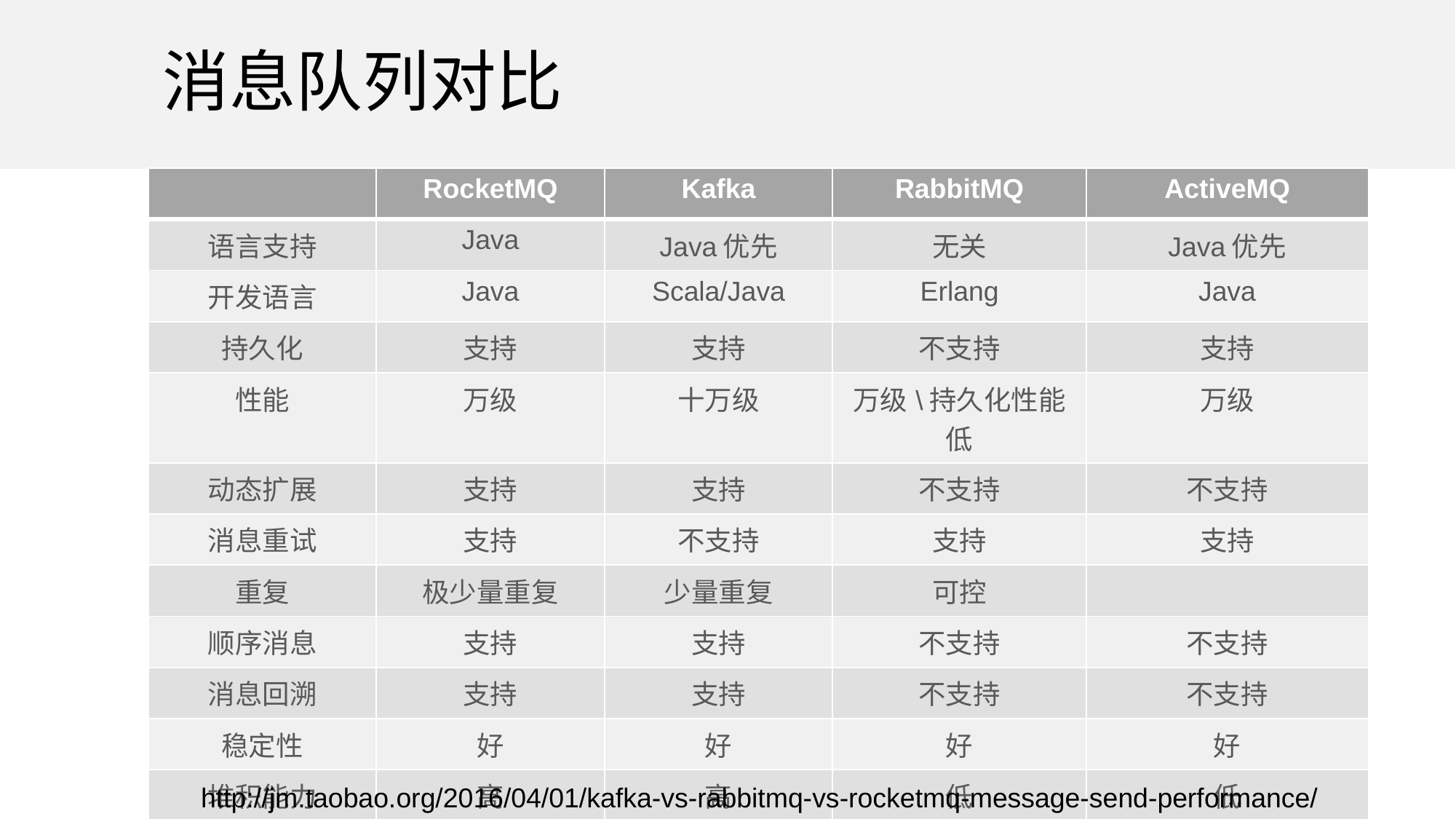

消息队列对比
|  | RocketMQ | Kafka | RabbitMQ | ActiveMQ |
| --- | --- | --- | --- | --- |
| 语言支持 | Java | Java优先 | 无关 | Java优先 |
| 开发语言 | Java | Scala/Java | Erlang | Java |
| 持久化 | 支持 | 支持 | 不支持 | 支持 |
| 性能 | 万级 | 十万级 | 万级\持久化性能低 | 万级 |
| 动态扩展 | 支持 | 支持 | 不支持 | 不支持 |
| 消息重试 | 支持 | 不支持 | 支持 | 支持 |
| 重复 | 极少量重复 | 少量重复 | 可控 |  |
| 顺序消息 | 支持 | 支持 | 不支持 | 不支持 |
| 消息回溯 | 支持 | 支持 | 不支持 | 不支持 |
| 稳定性 | 好 | 好 | 好 | 好 |
| 堆积能力 | 高 | 高 | 低 | 低 |
http://jm.taobao.org/2016/04/01/kafka-vs-rabbitmq-vs-rocketmq-message-send-performance/